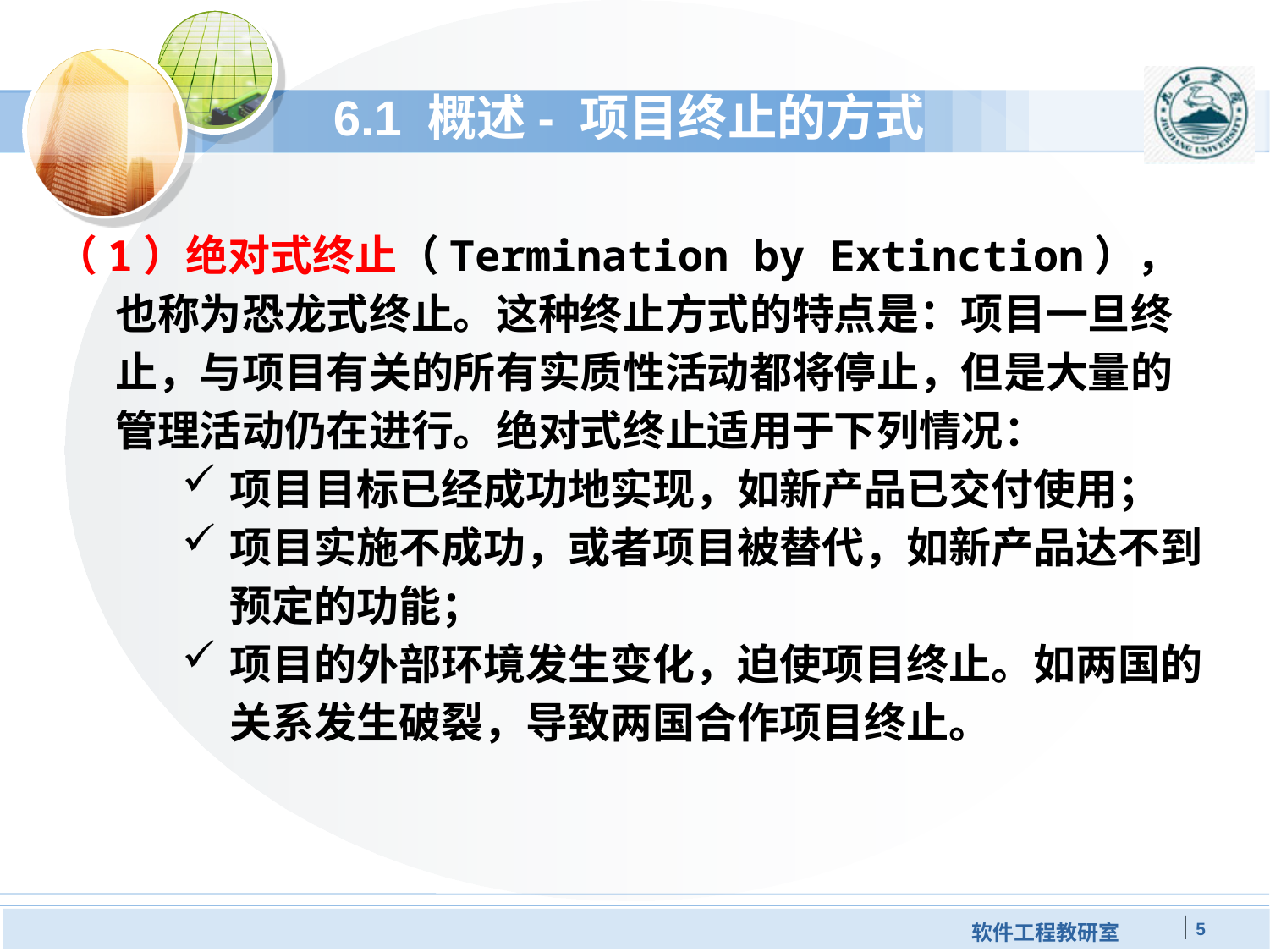

# 6.1 概述- 项目终止的方式
（1）绝对式终止（Termination by Extinction），也称为恐龙式终止。这种终止方式的特点是：项目一旦终止，与项目有关的所有实质性活动都将停止，但是大量的管理活动仍在进行。绝对式终止适用于下列情况：
项目目标已经成功地实现，如新产品已交付使用；
项目实施不成功，或者项目被替代，如新产品达不到预定的功能；
项目的外部环境发生变化，迫使项目终止。如两国的关系发生破裂，导致两国合作项目终止。